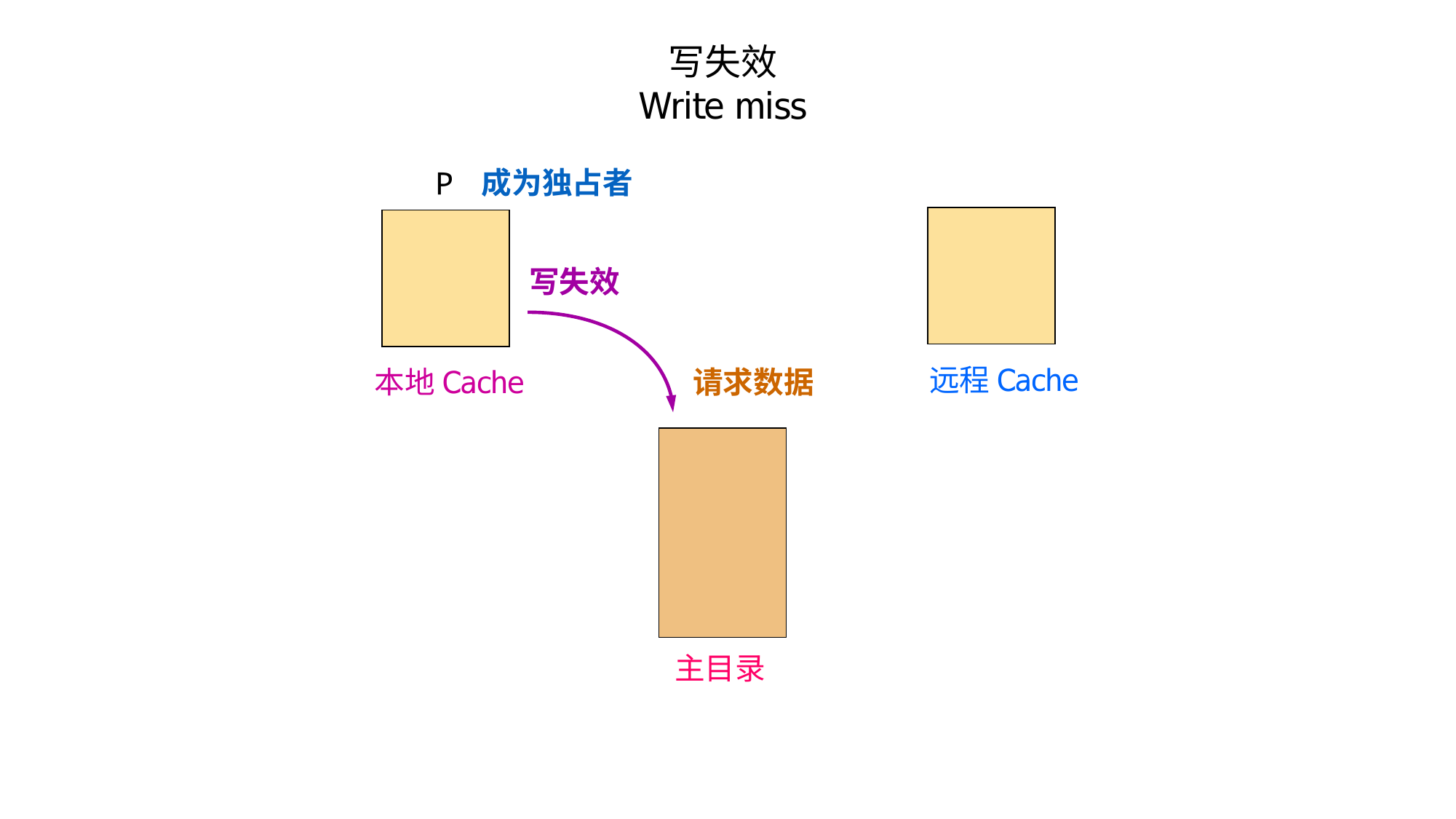

写失效
Write miss
成为独占者
P

写失效

远程Cache
本地Cache
请求数据

主目录